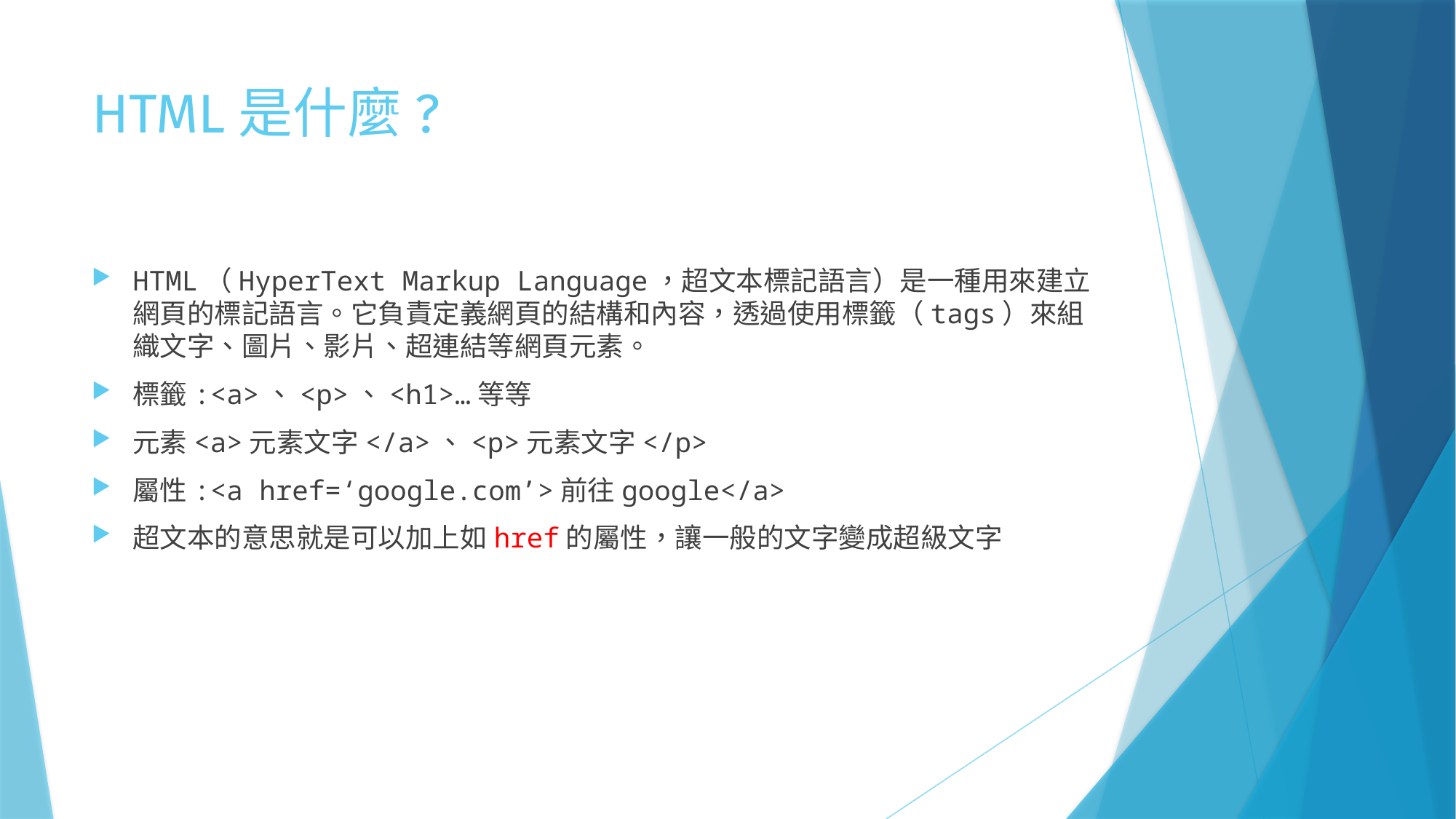

# HTML是什麼?
HTML（HyperText Markup Language，超文本標記語言）是一種用來建立網頁的標記語言。它負責定義網頁的結構和內容，透過使用標籤（tags）來組織文字、圖片、影片、超連結等網頁元素。
標籤:<a>、<p>、<h1>…等等
元素<a>元素文字</a>、<p>元素文字</p>
屬性:<a href=‘google.com’>前往google</a>
超文本的意思就是可以加上如href的屬性，讓一般的文字變成超級文字